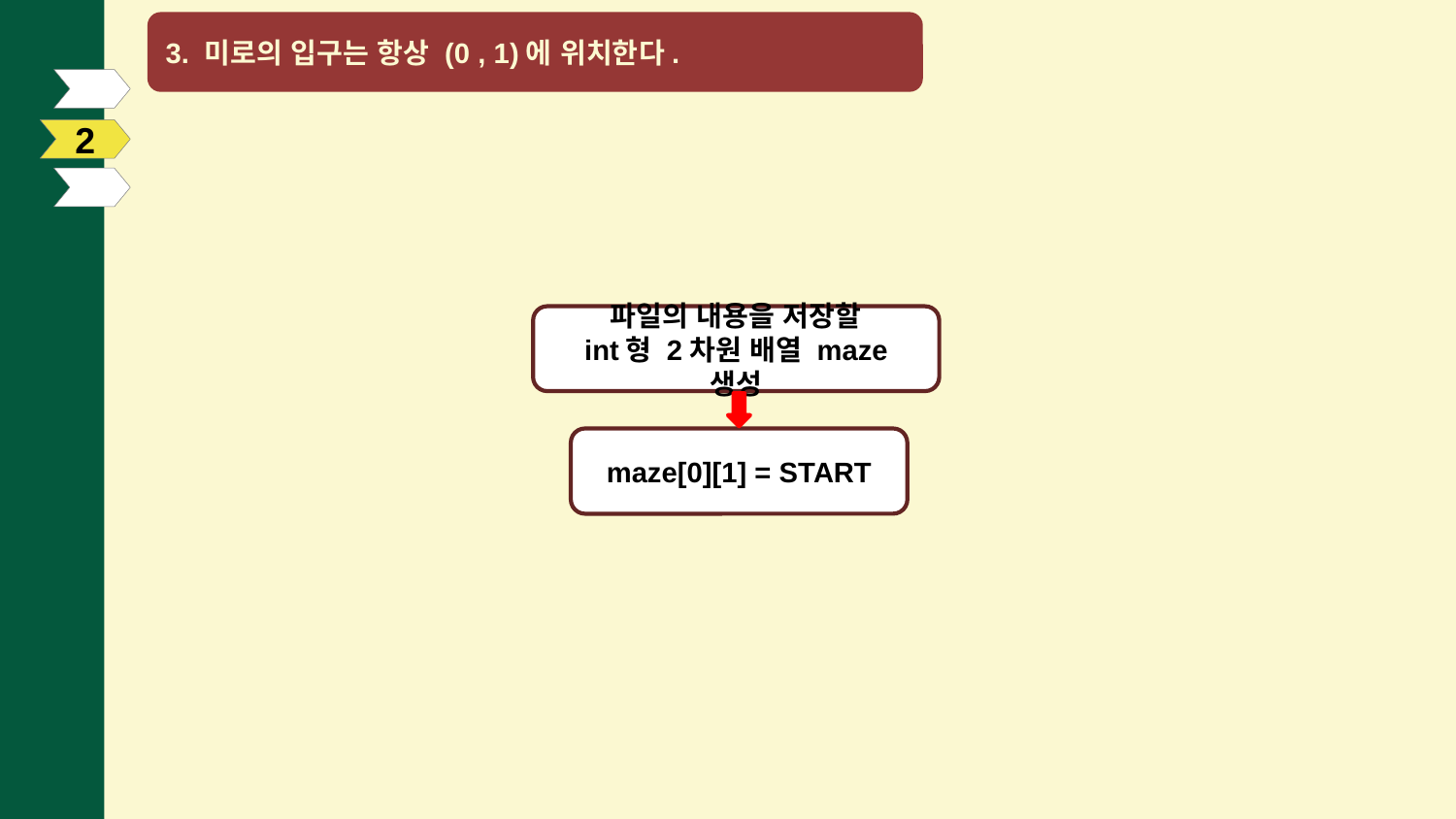

3. 미로의 입구는 항상 (0 , 1)에 위치한다.
01

2

파일의 내용을 저장할
int형 2차원 배열 maze 생성

maze[0][1] = START